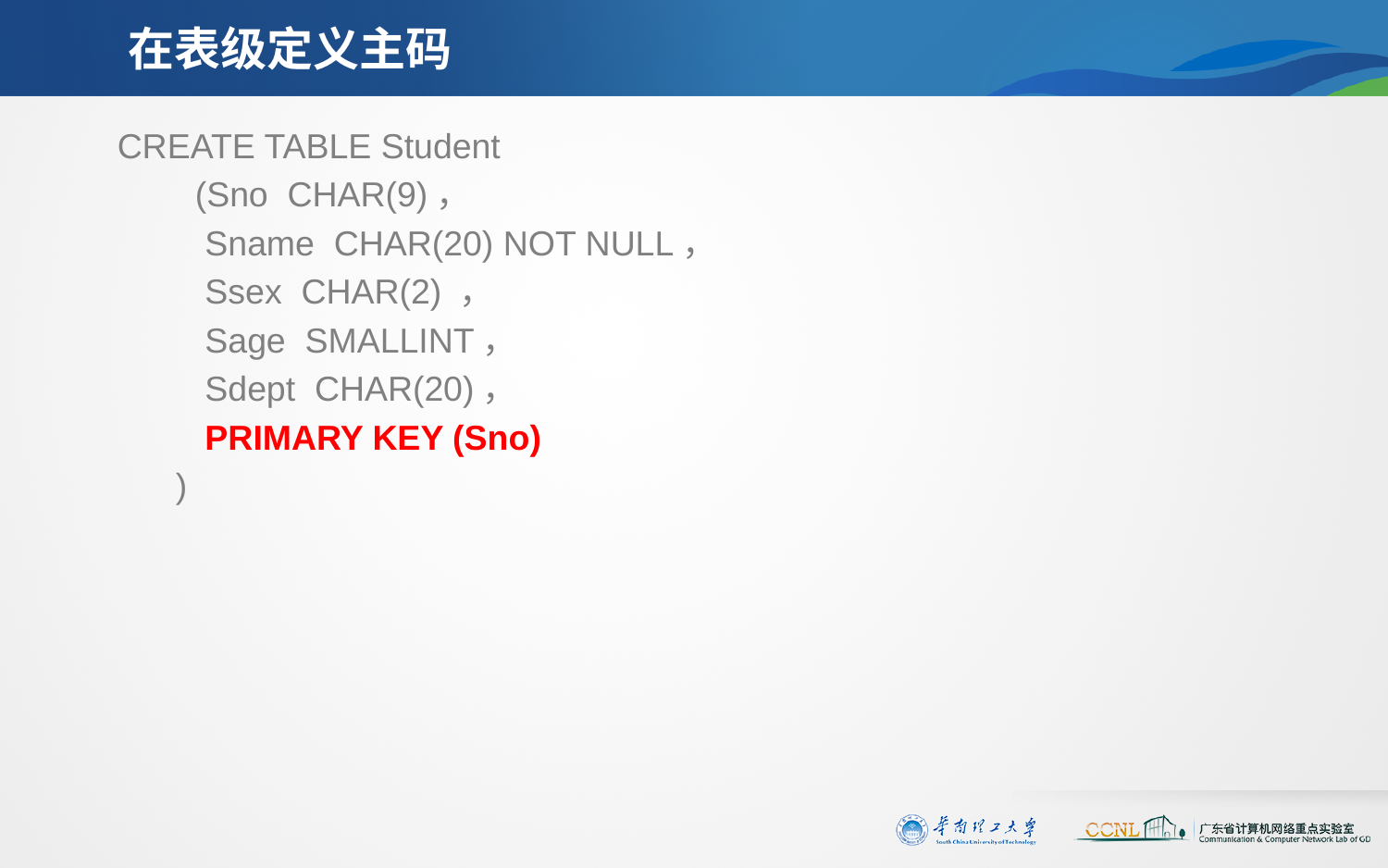

# 在表级定义主码
CREATE TABLE Student
        (Sno  CHAR(9)，
         Sname  CHAR(20) NOT NULL，
         Ssex  CHAR(2) ，
         Sage  SMALLINT，
         Sdept  CHAR(20)，
         PRIMARY KEY (Sno)
      )